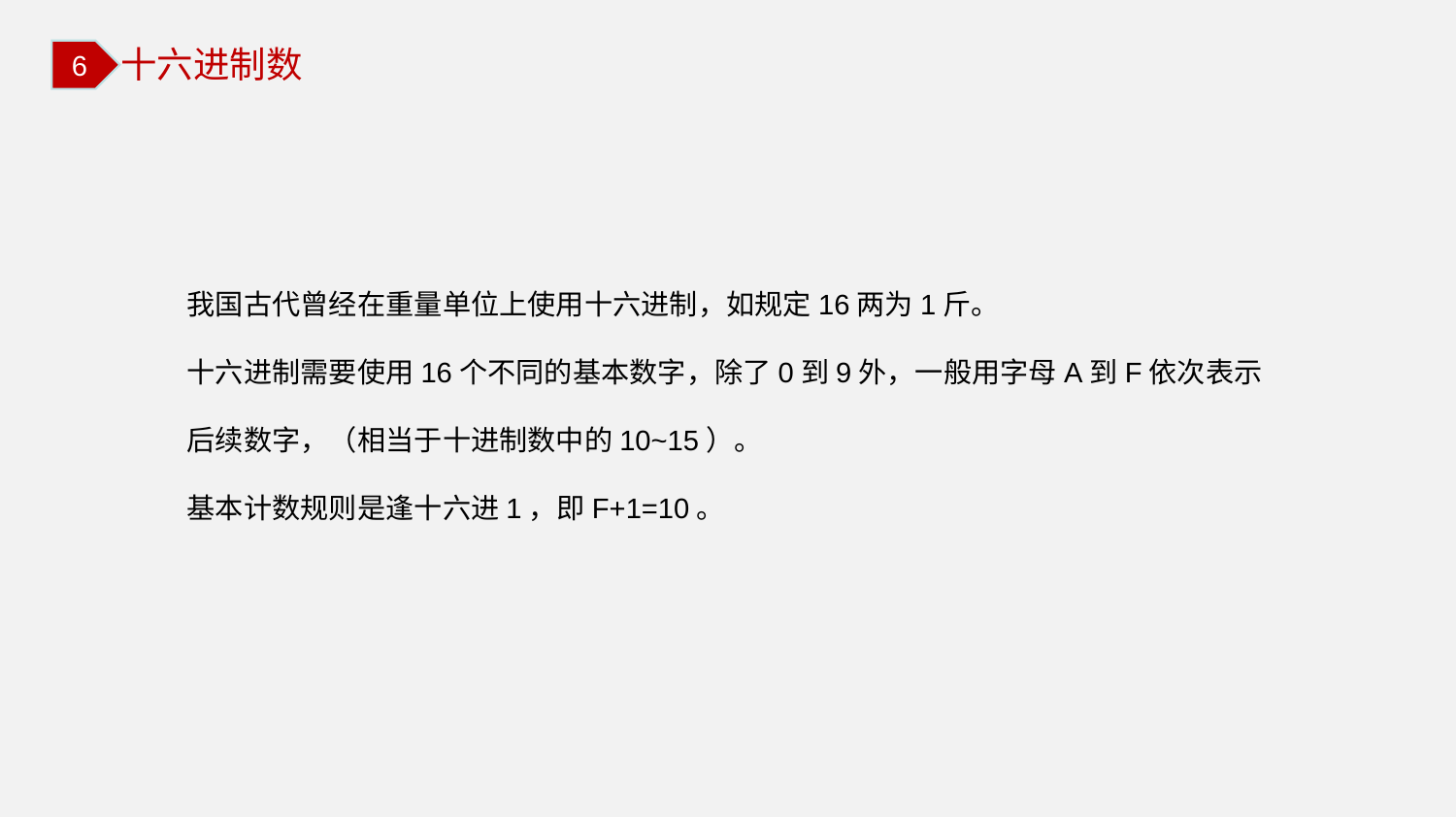

6
十六进制数
我国古代曾经在重量单位上使用十六进制，如规定16两为1斤。
十六进制需要使用16个不同的基本数字，除了0到9外，一般用字母A到F依次表示后续数字，（相当于十进制数中的10~15）。
基本计数规则是逢十六进1，即F+1=10。